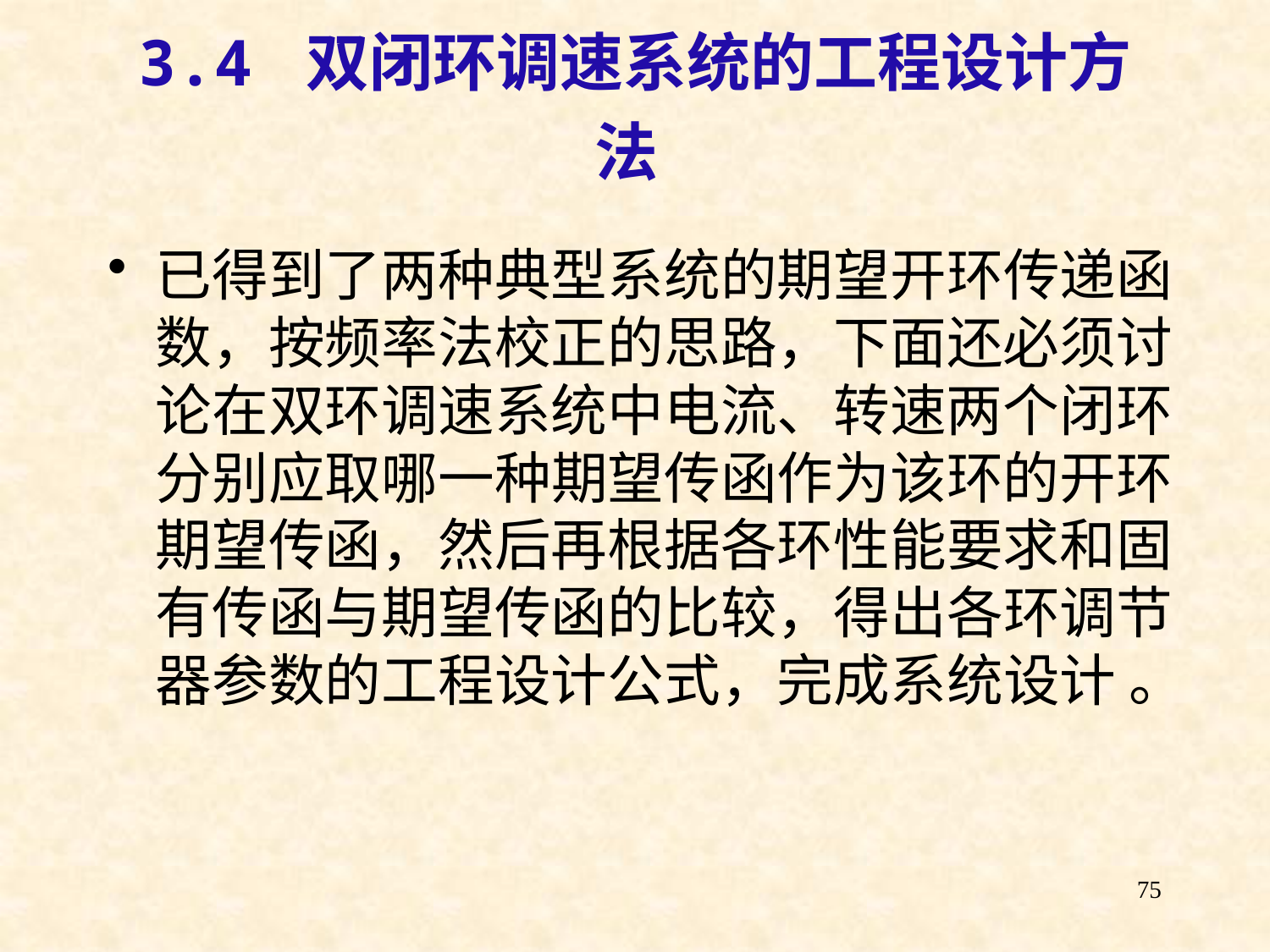

# 3.4 双闭环调速系统的工程设计方法
已得到了两种典型系统的期望开环传递函数，按频率法校正的思路，下面还必须讨论在双环调速系统中电流、转速两个闭环分别应取哪一种期望传函作为该环的开环期望传函，然后再根据各环性能要求和固有传函与期望传函的比较，得出各环调节器参数的工程设计公式，完成系统设计 。
75